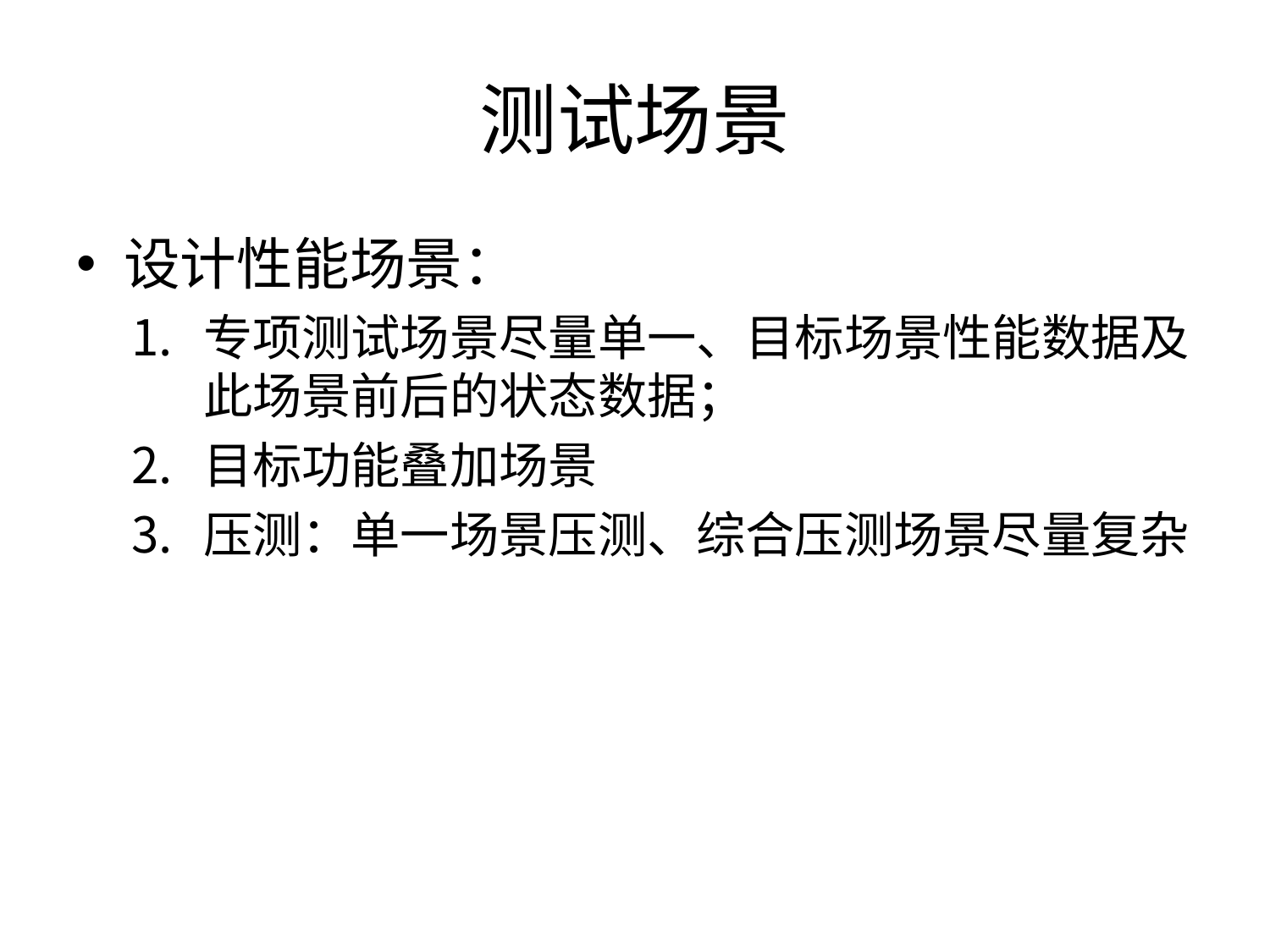

# 测试场景
设计性能场景：
专项测试场景尽量单一、目标场景性能数据及此场景前后的状态数据；
目标功能叠加场景
压测：单一场景压测、综合压测场景尽量复杂